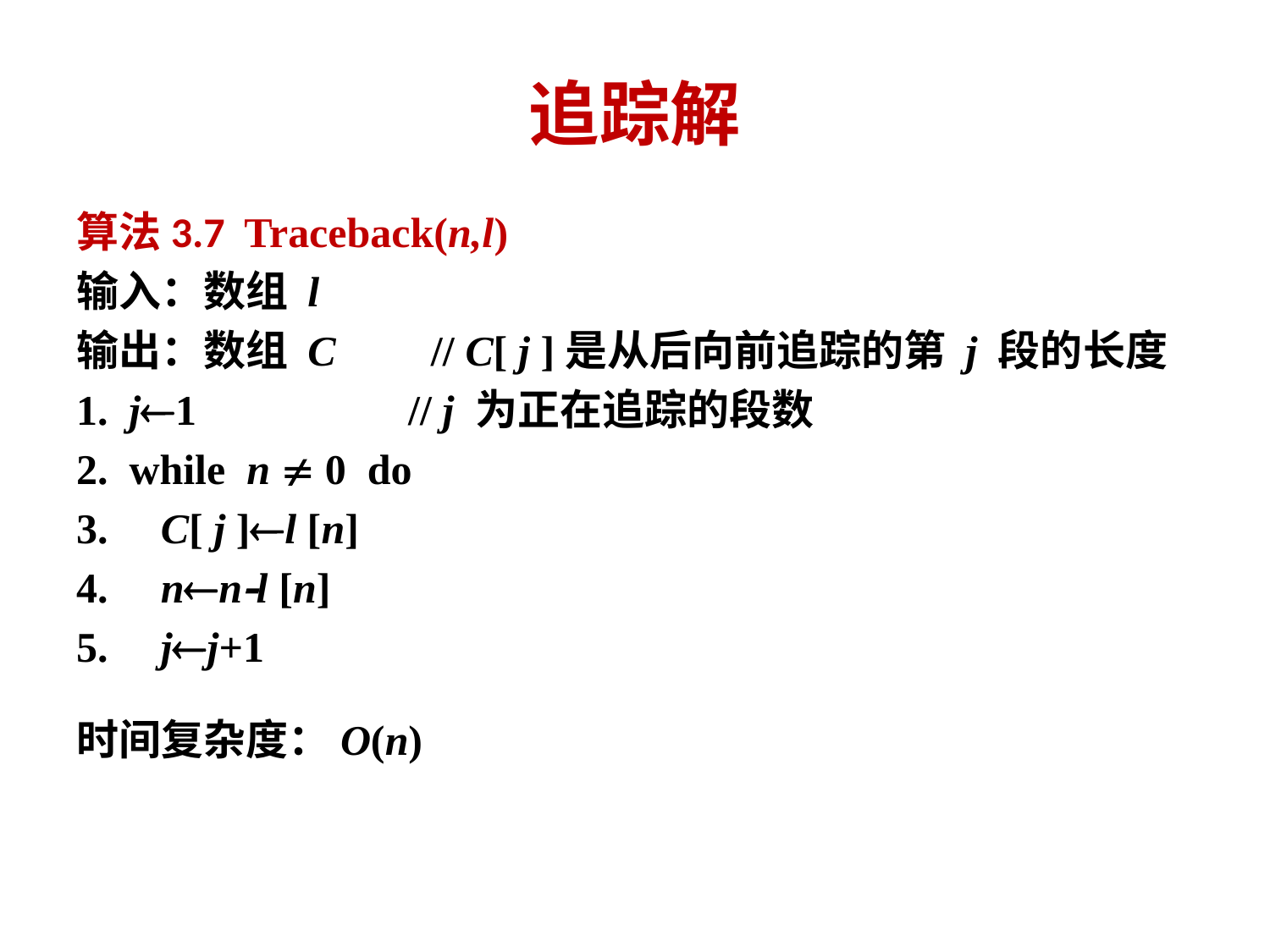

# 追踪解
算法3.7  Traceback(n,l)
输入：数组 l
输出：数组 C         // C[ j ]是从后向前追踪的第 j 段的长度
1.  j←1                    // j 为正在追踪的段数
2.  while  n ≠ 0  do
3.     C[ j ]←l [n]
4.     n←n−l [n]
5.     j←j+1
时间复杂度：O(n)